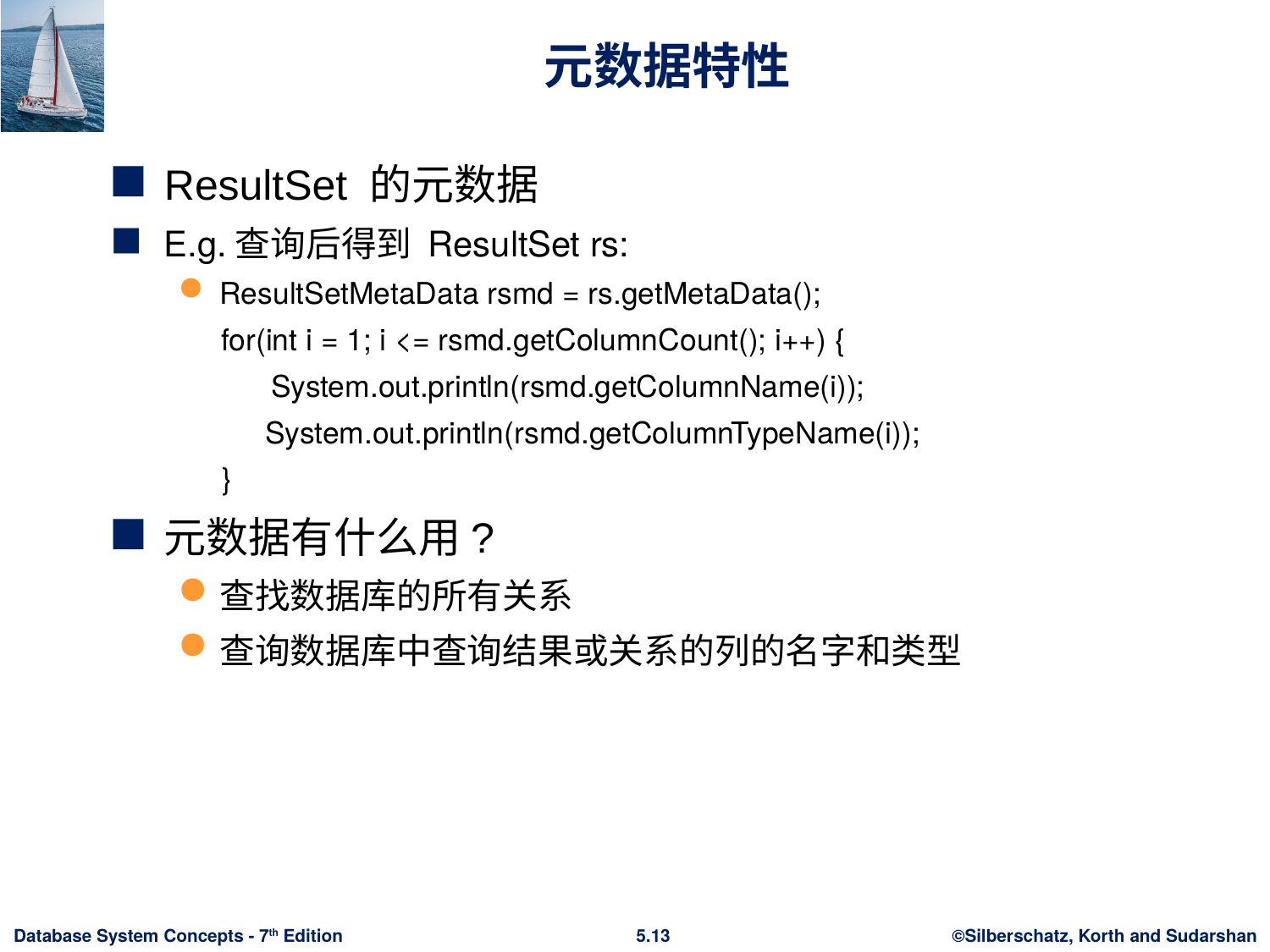

# 元数据特性
ResultSet 的元数据
E.g.查询后得到 ResultSet rs:
ResultSetMetaData rsmd = rs.getMetaData();
     for(int i = 1; i <= rsmd.getColumnCount(); i++) {
           System.out.println(rsmd.getColumnName(i));
                  System.out.println(rsmd.getColumnTypeName(i));
	       }
元数据有什么用?
查找数据库的所有关系
查询数据库中查询结果或关系的列的名字和类型